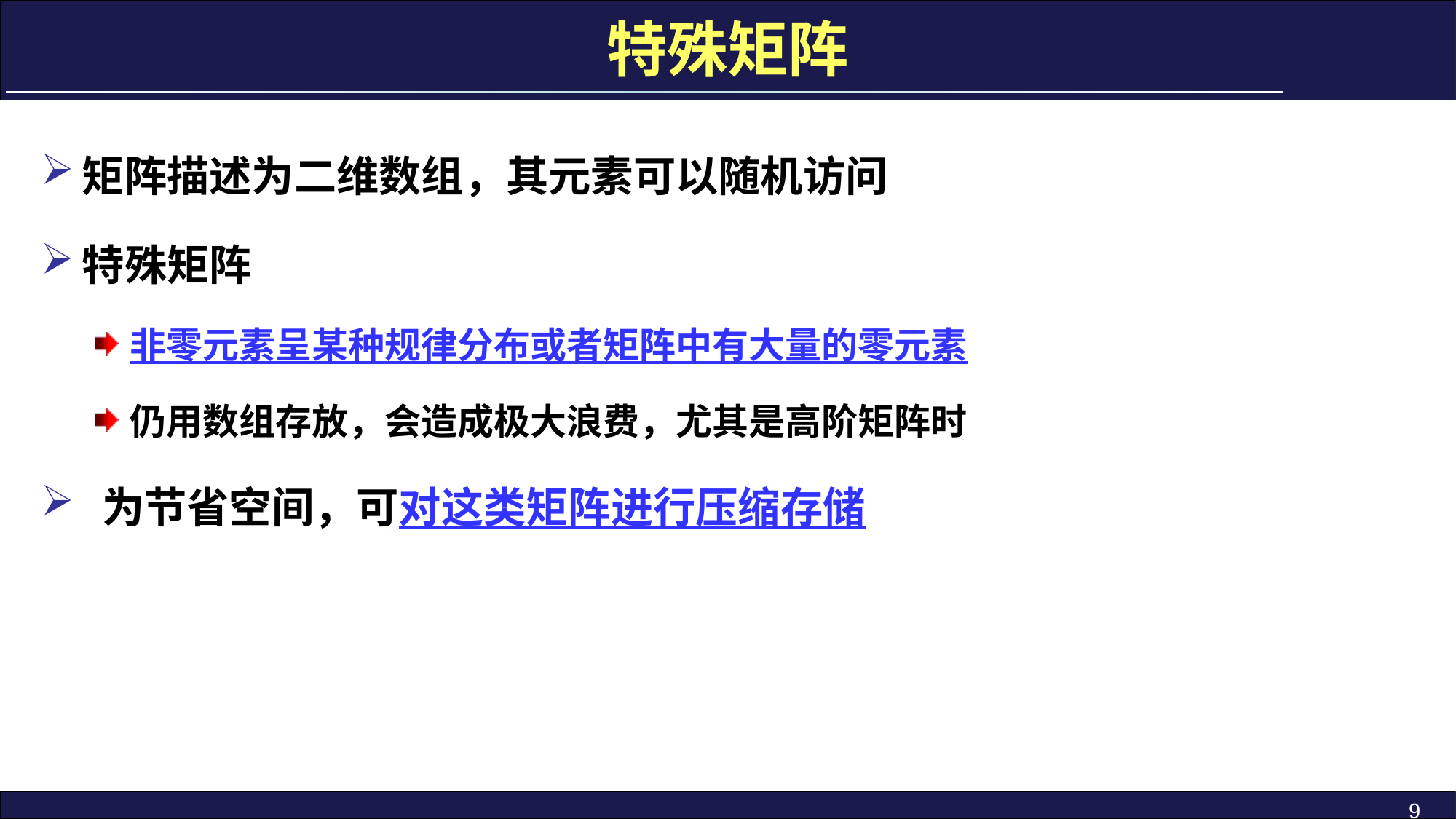

特殊矩阵
# 矩阵描述为二维数组，其元素可以随机访问
特殊矩阵
非零元素呈某种规律分布或者矩阵中有大量的零元素
仍用数组存放，会造成极大浪费，尤其是高阶矩阵时
 为节省空间，可对这类矩阵进行压缩存储
9